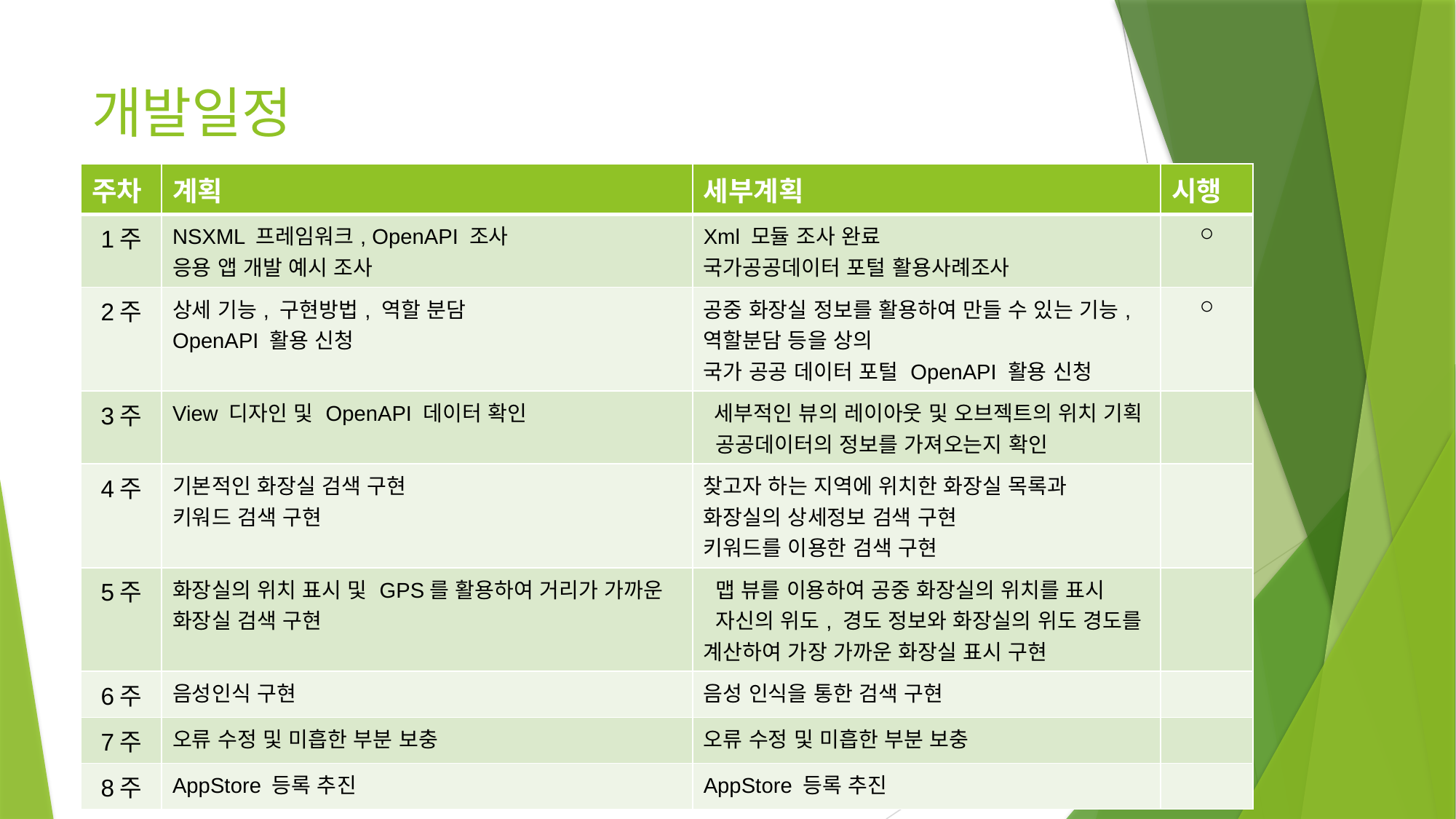

# 개발일정
| 주차 | 계획 | 세부계획 | 시행 |
| --- | --- | --- | --- |
| 1주 | NSXML 프레임워크, OpenAPI 조사 응용 앱 개발 예시 조사 | Xml 모듈 조사 완료 국가공공데이터 포털 활용사례조사 | ○ |
| 2주 | 상세 기능, 구현방법, 역할 분담 OpenAPI 활용 신청 | 공중 화장실 정보를 활용하여 만들 수 있는 기능, 역할분담 등을 상의 국가 공공 데이터 포털 OpenAPI 활용 신청 | ○ |
| 3주 | View 디자인 및 OpenAPI 데이터 확인 | 세부적인 뷰의 레이아웃 및 오브젝트의 위치 기획 공공데이터의 정보를 가져오는지 확인 |  |
| 4주 | 기본적인 화장실 검색 구현 키워드 검색 구현 | 찾고자 하는 지역에 위치한 화장실 목록과 화장실의 상세정보 검색 구현 키워드를 이용한 검색 구현 |  |
| 5주 | 화장실의 위치 표시 및 GPS를 활용하여 거리가 가까운 화장실 검색 구현 | 맵 뷰를 이용하여 공중 화장실의 위치를 표시 자신의 위도, 경도 정보와 화장실의 위도 경도를 계산하여 가장 가까운 화장실 표시 구현 |  |
| 6주 | 음성인식 구현 | 음성 인식을 통한 검색 구현 |  |
| 7주 | 오류 수정 및 미흡한 부분 보충 | 오류 수정 및 미흡한 부분 보충 |  |
| 8주 | AppStore 등록 추진 | AppStore 등록 추진 |  |